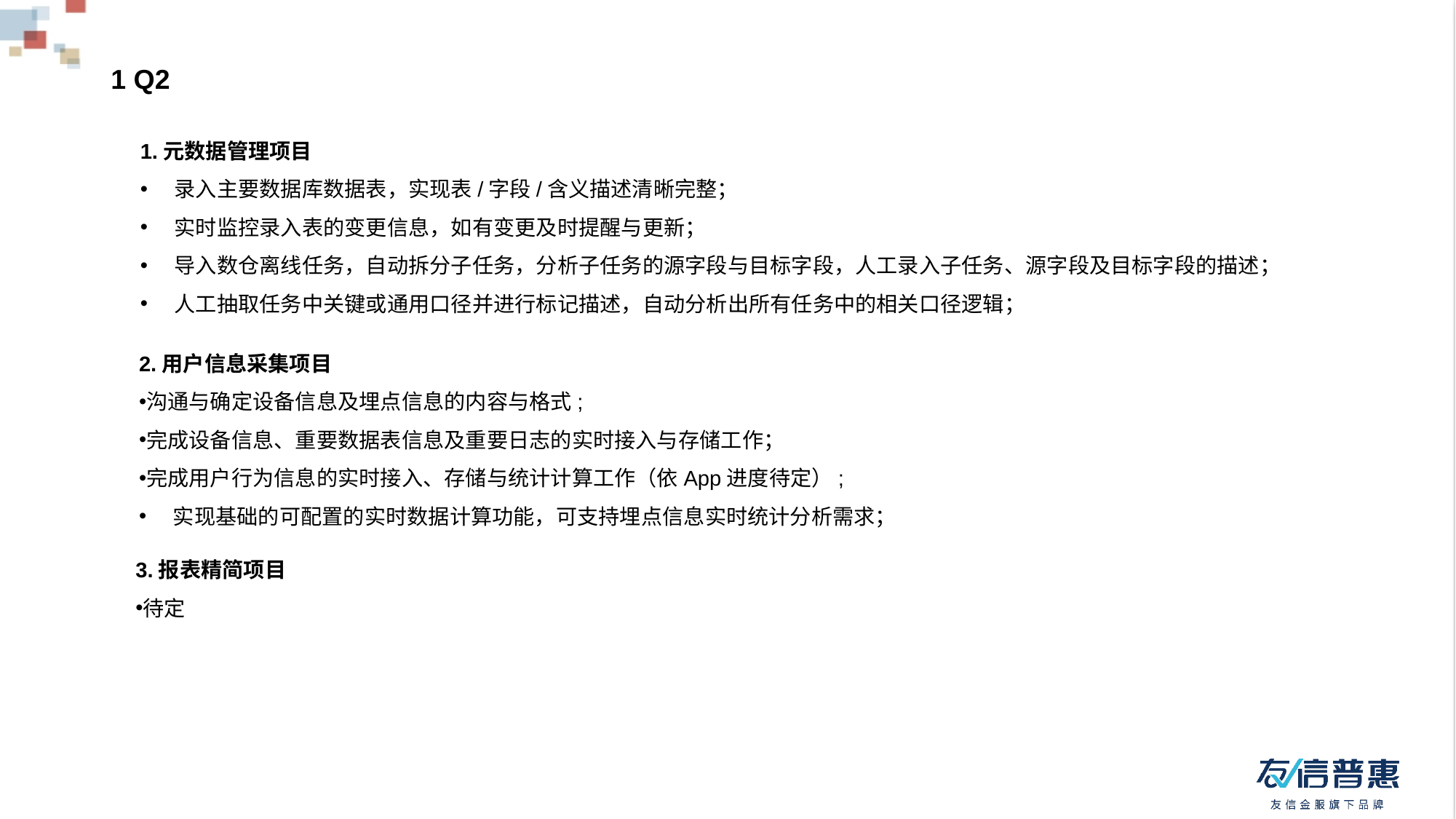

1 Q2
1.元数据管理项目
录入主要数据库数据表，实现表/字段/含义描述清晰完整；
实时监控录入表的变更信息，如有变更及时提醒与更新；
导入数仓离线任务，自动拆分子任务，分析子任务的源字段与目标字段，人工录入子任务、源字段及目标字段的描述；
人工抽取任务中关键或通用口径并进行标记描述，自动分析出所有任务中的相关口径逻辑；
2.用户信息采集项目
沟通与确定设备信息及埋点信息的内容与格式;
完成设备信息、重要数据表信息及重要日志的实时接入与存储工作；
完成用户行为信息的实时接入、存储与统计计算工作（依App进度待定）;
实现基础的可配置的实时数据计算功能，可支持埋点信息实时统计分析需求；
3.报表精简项目
待定